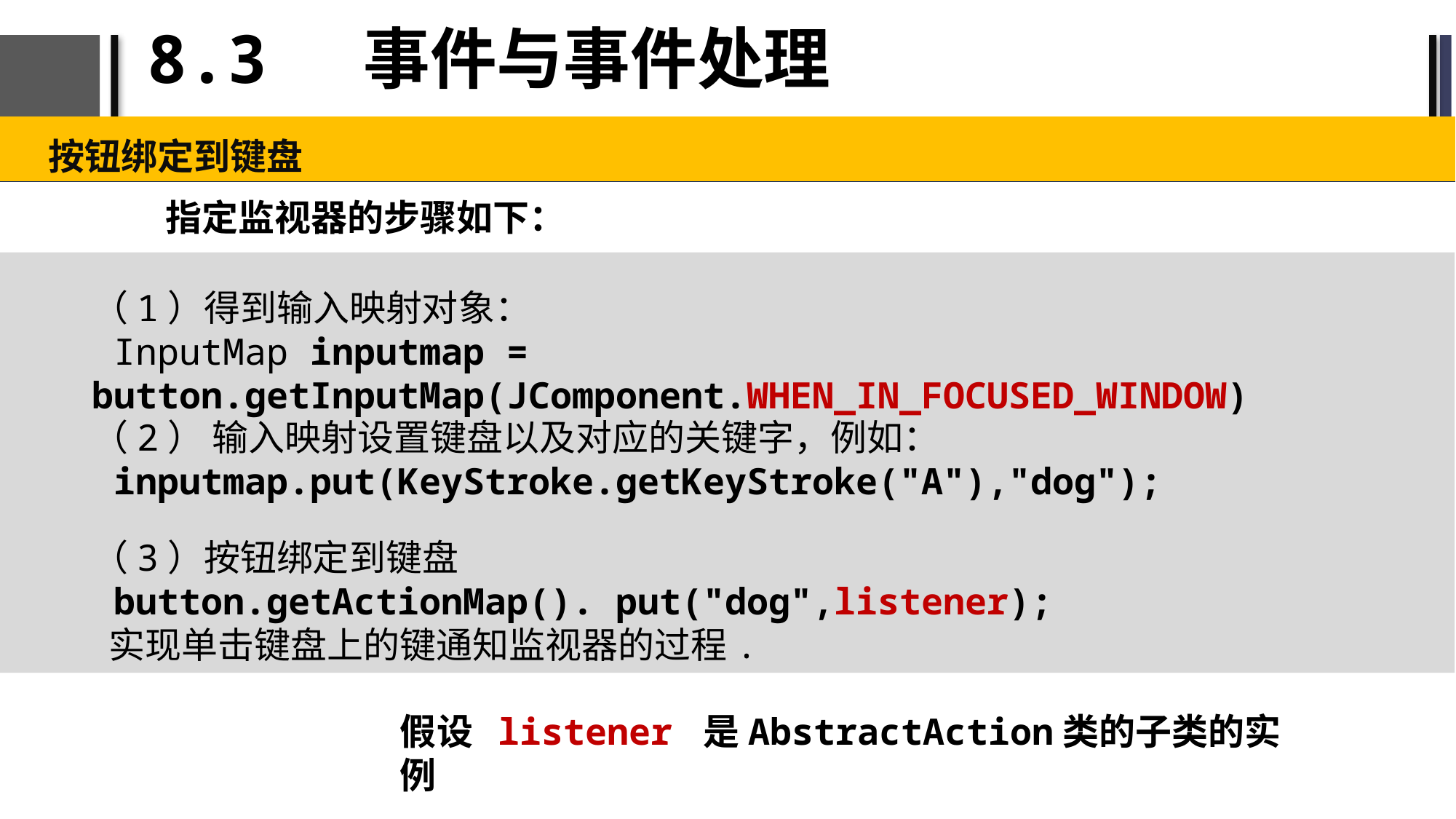

# 8.3  事件与事件处理

按钮绑定到键盘

指定监视器的步骤如下：

（1）得到输入映射对象：
 InputMap inputmap = button.getInputMap(JComponent.WHEN_IN_FOCUSED_WINDOW)
（2） 输入映射设置键盘以及对应的关键字，例如：
 inputmap.put(KeyStroke.getKeyStroke("A"),"dog");
（3）按钮绑定到键盘
 button.getActionMap(). put("dog",listener);
 实现单击键盘上的键通知监视器的过程.
假设  listener 是AbstractAction类的子类的实例